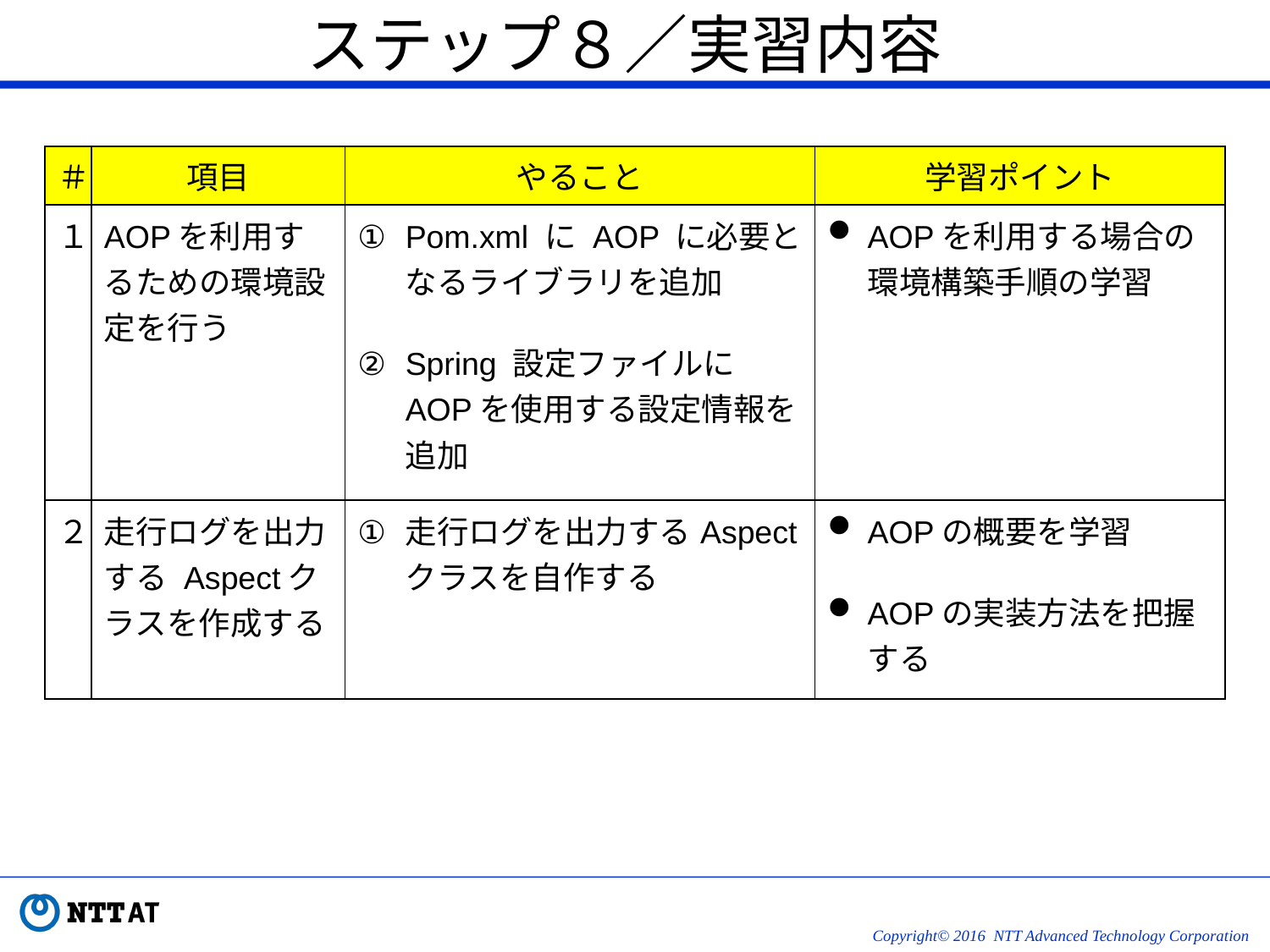

# ステップ８／実習内容
| ＃ | 項目 | やること | 学習ポイント |
| --- | --- | --- | --- |
| １ | AOPを利用するための環境設定を行う | Pom.xml に AOP に必要となるライブラリを追加 Spring 設定ファイルにAOPを使用する設定情報を追加 | AOPを利用する場合の環境構築手順の学習 |
| ２ | 走行ログを出力する Aspectクラスを作成する | 走行ログを出力するAspectクラスを自作する | AOPの概要を学習 AOPの実装方法を把握する |